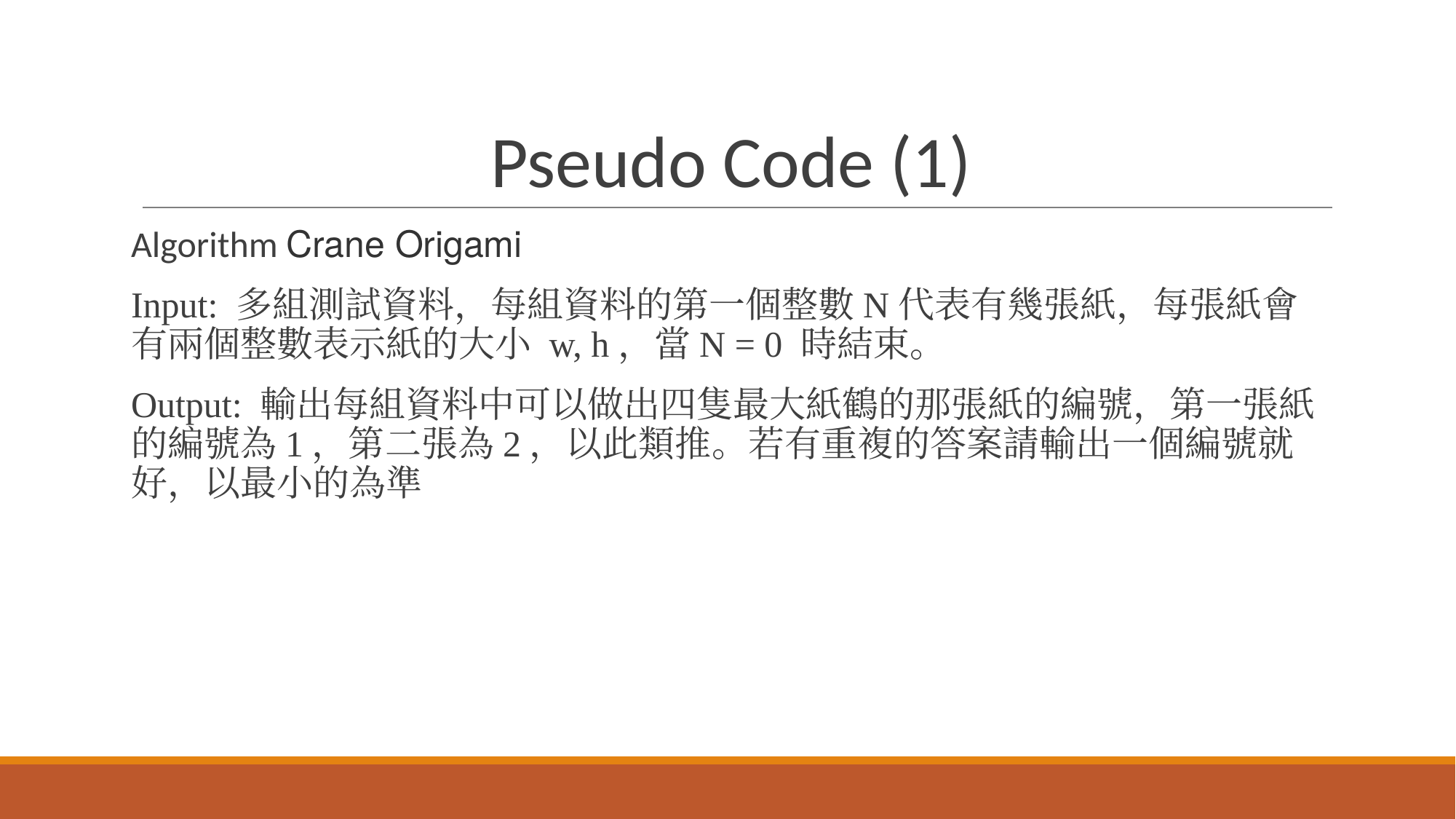

# Pseudo Code (1)
Algorithm Crane Origami
Input: 多組測試資料，每組資料的第一個整數N代表有幾張紙，每張紙會有兩個整數表示紙的大小 w, h，當N = 0 時結束。
Output: 輸出每組資料中可以做出四隻最大紙鶴的那張紙的編號，第一張紙的編號為1，第二張為2，以此類推。若有重複的答案請輸出一個編號就好，以最小的為準